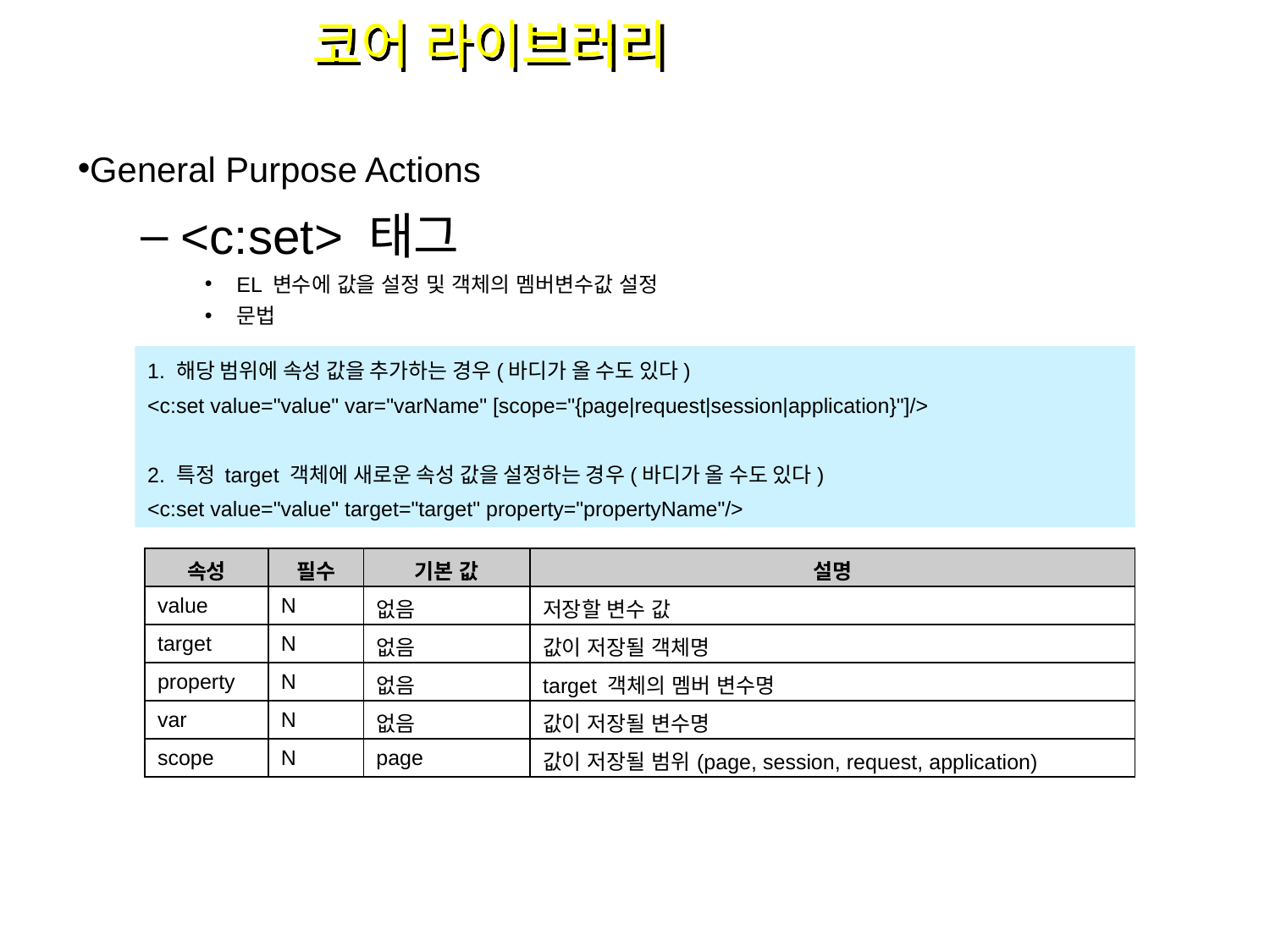

코어 라이브러리
General Purpose Actions
<c:set> 태그
EL 변수에 값을 설정 및 객체의 멤버변수값 설정
문법

1. 해당 범위에 속성 값을 추가하는 경우(바디가 올 수도 있다)
<c:set value="value" var="varName" [scope="{page|request|session|application}"]/>

2. 특정 target 객체에 새로운 속성 값을 설정하는 경우(바디가 올 수도 있다)
<c:set value="value" target="target" property="propertyName"/>

| 속성 | 필수 | 기본 값 | 설명 |
| --- | --- | --- | --- |
| value | N | 없음 | 저장할 변수 값 |
| target | N | 없음 | 값이 저장될 객체명 |
| property | N | 없음 | target 객체의 멤버 변수명 |
| var | N | 없음 | 값이 저장될 변수명 |
| scope | N | page | 값이 저장될 범위(page, session, request, application) |